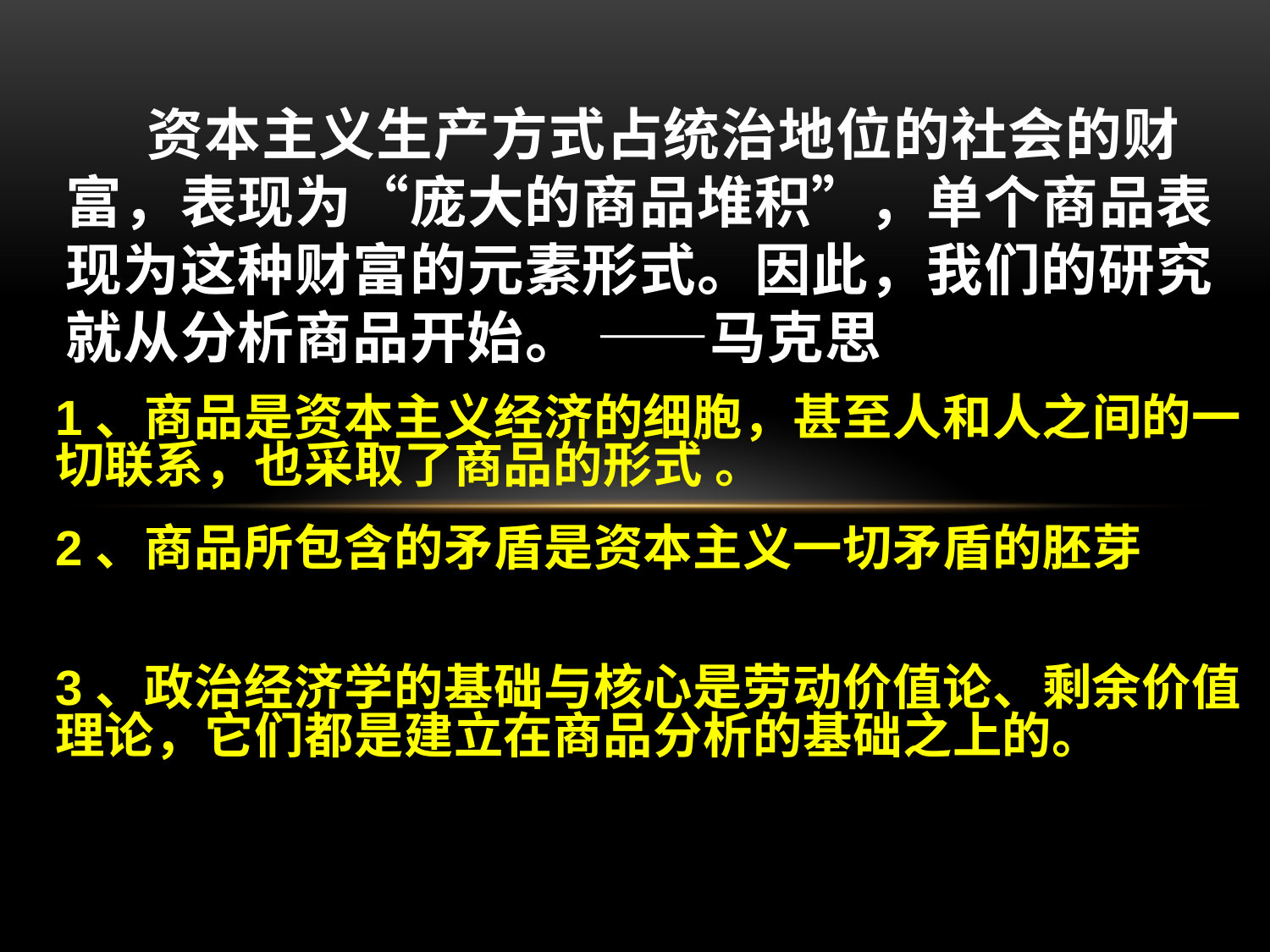

# 资本主义生产方式占统治地位的社会的财富，表现为“庞大的商品堆积”，单个商品表现为这种财富的元素形式。因此，我们的研究就从分析商品开始。 ——马克思
1、商品是资本主义经济的细胞，甚至人和人之间的一切联系，也采取了商品的形式 。
2、商品所包含的矛盾是资本主义一切矛盾的胚芽

3、政治经济学的基础与核心是劳动价值论、剩余价值理论，它们都是建立在商品分析的基础之上的。